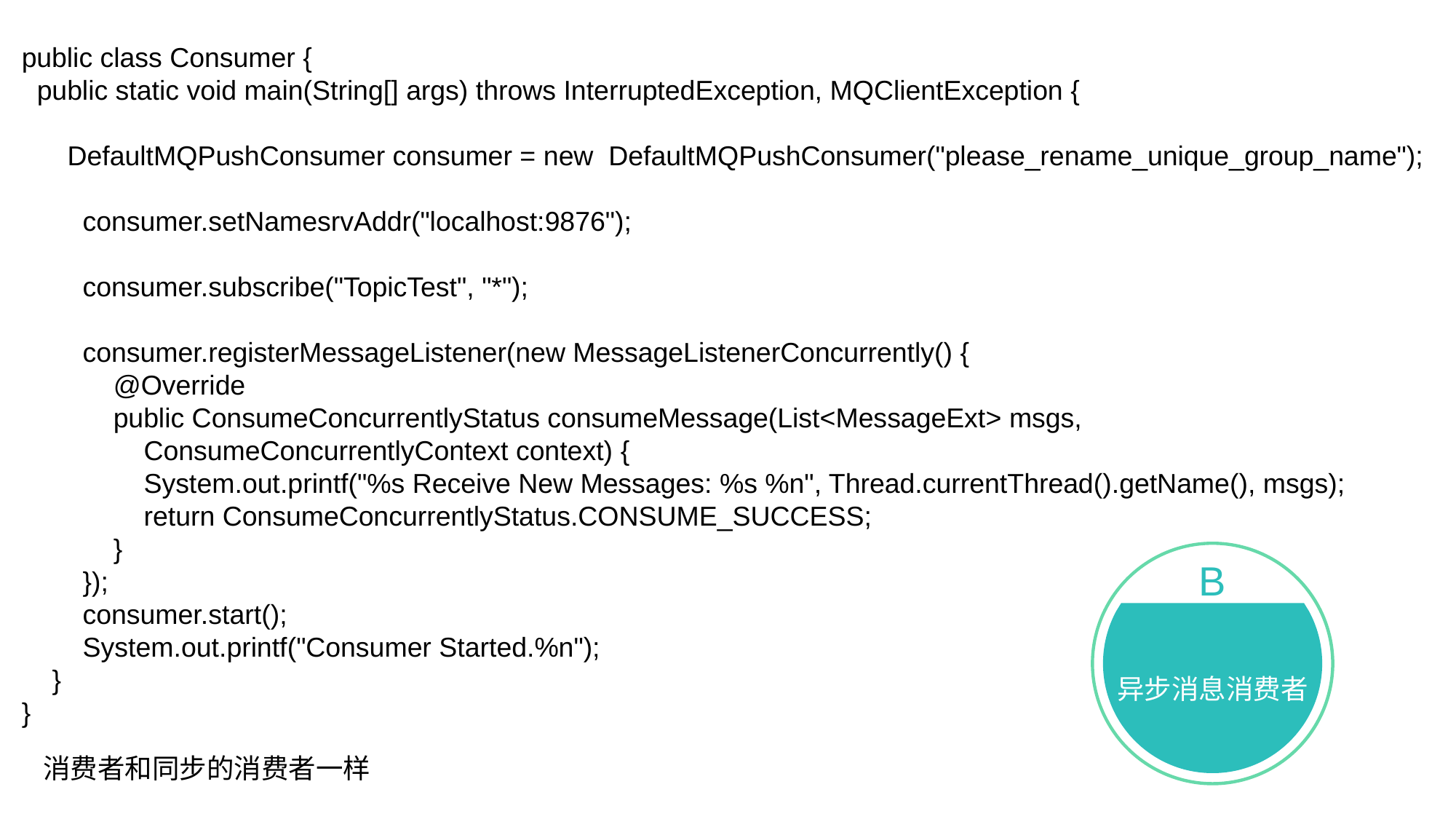

public class Consumer {
  public static void main(String[] args) throws InterruptedException, MQClientException {

      DefaultMQPushConsumer consumer = new  DefaultMQPushConsumer("please_rename_unique_group_name");

        consumer.setNamesrvAddr("localhost:9876");

        consumer.subscribe("TopicTest", "*");

        consumer.registerMessageListener(new MessageListenerConcurrently() {
            @Override
            public ConsumeConcurrentlyStatus consumeMessage(List<MessageExt> msgs,
                ConsumeConcurrentlyContext context) {
                System.out.printf("%s Receive New Messages: %s %n", Thread.currentThread().getName(), msgs);
                return ConsumeConcurrentlyStatus.CONSUME_SUCCESS;
            }
        });
        consumer.start();
        System.out.printf("Consumer Started.%n");
    }
}

B
异步消息消费者
消费者和同步的消费者一样